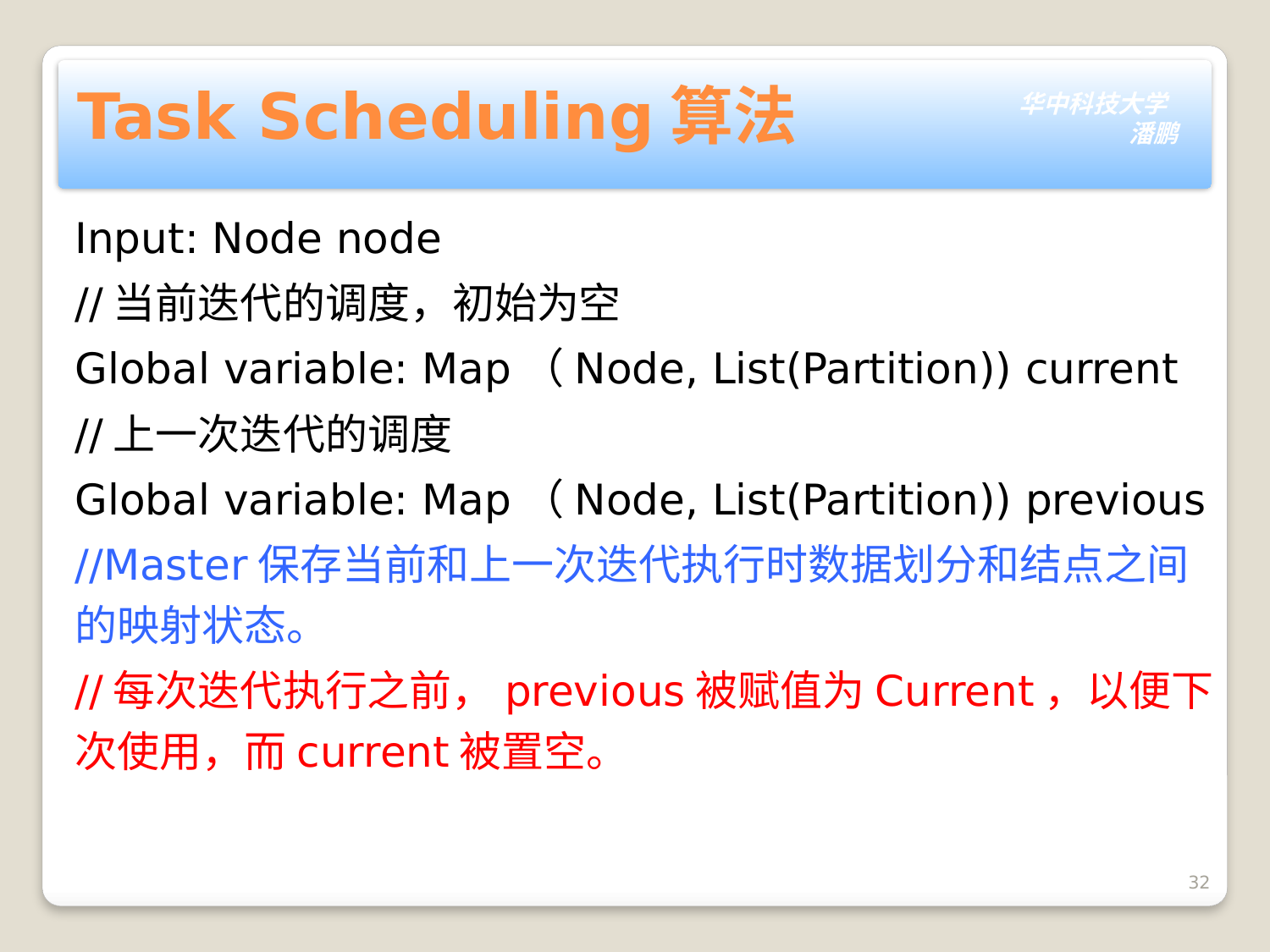

# Task Scheduling算法
Input: Node node
//当前迭代的调度，初始为空
Global variable: Map（Node, List(Partition)) current
//上一次迭代的调度
Global variable: Map（Node, List(Partition)) previous
//Master保存当前和上一次迭代执行时数据划分和结点之间的映射状态。
//每次迭代执行之前，previous被赋值为Current，以便下次使用，而current被置空。
32